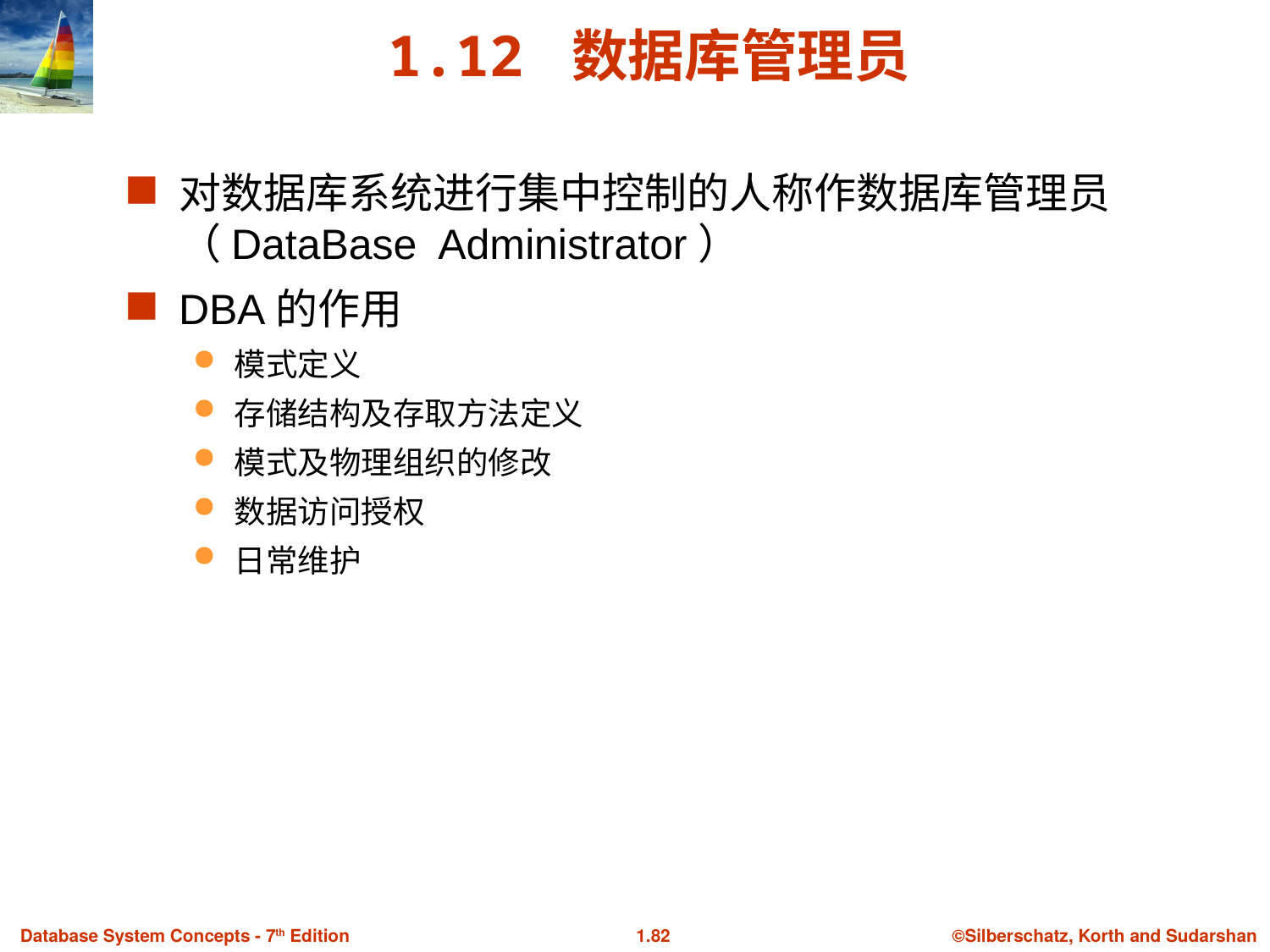

1.12 数据库管理员
对数据库系统进行集中控制的人称作数据库管理员（DataBase  Administrator）
DBA的作用
模式定义
存储结构及存取方法定义
模式及物理组织的修改
数据访问授权
日常维护